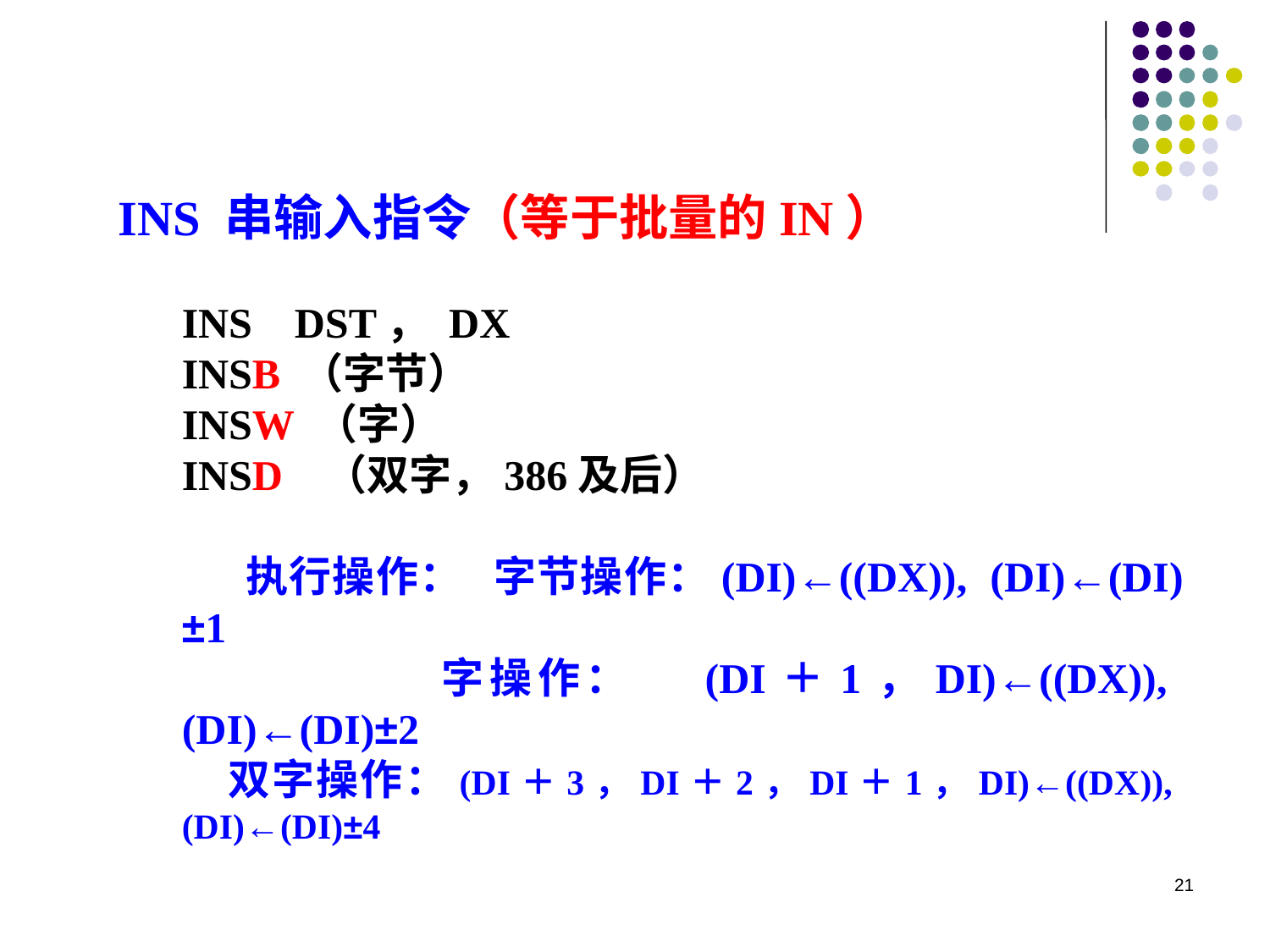

INS 串输入指令（等于批量的IN）

INS    DST， DX
INSB （字节）
INSW （字）
INSD   （双字，386及后）

     执行操作：   字节操作：(DI)←((DX)),  (DI)←(DI)±1
                字操作：    (DI＋1，DI)←((DX)),  (DI)←(DI)±2
   双字操作：(DI＋3，DI＋2，DI＋1，DI)←((DX)),  (DI)←(DI)±4
21